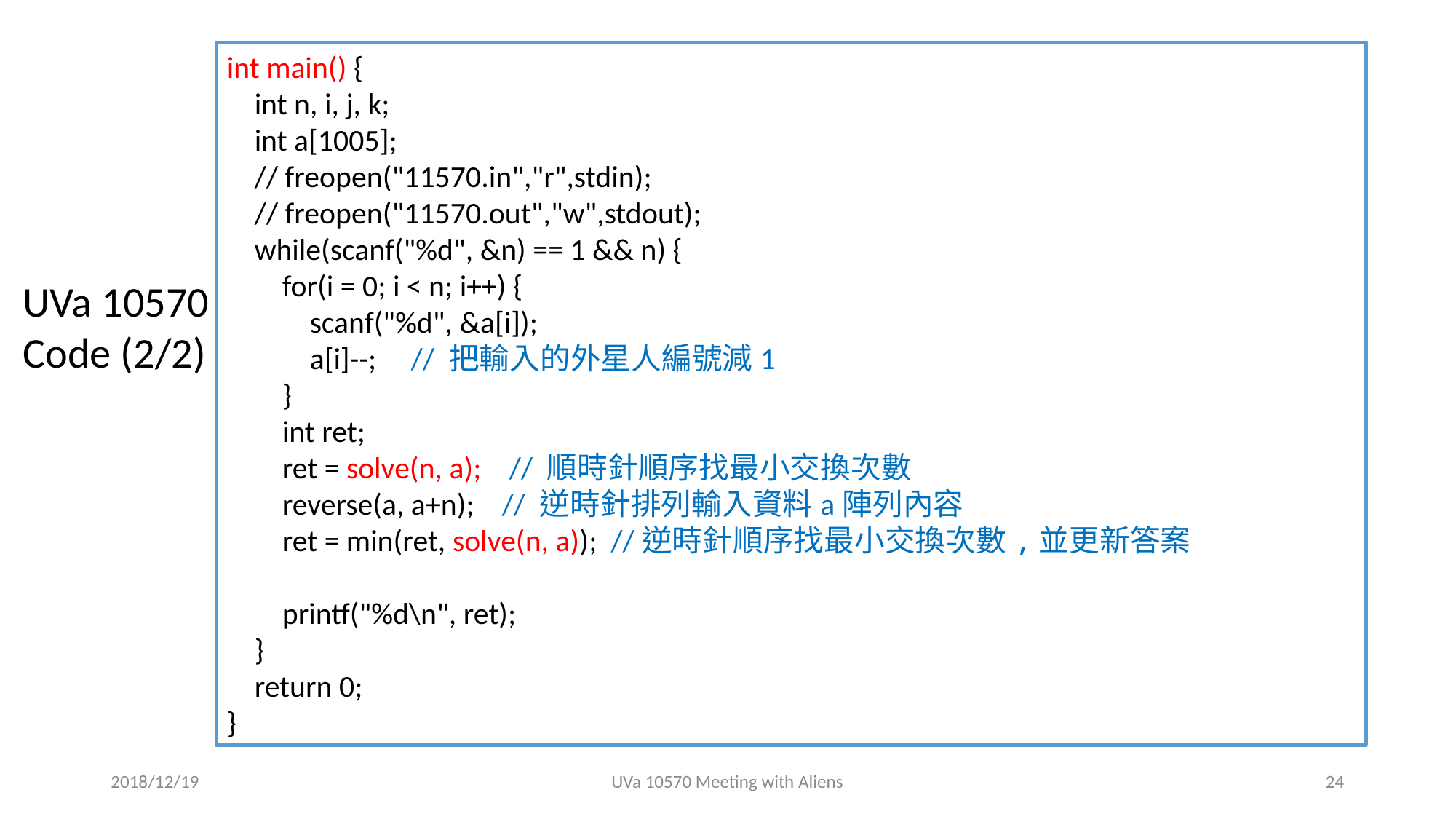

int main() {
    int n, i, j, k;
    int a[1005];
    // freopen("11570.in","r",stdin);
    // freopen("11570.out","w",stdout);
    while(scanf("%d", &n) == 1 && n) {
        for(i = 0; i < n; i++) {
            scanf("%d", &a[i]);
            a[i]--;     // 把輸入的外星人編號減1
        }
        int ret;
        ret = solve(n, a);    // 順時針順序找最小交換次數
        reverse(a, a+n);    // 逆時針排列輸入資料a陣列內容
        ret = min(ret, solve(n, a));  //逆時針順序找最小交換次數,並更新答案

        printf("%d\n", ret);
    }
    return 0;
}
UVa 10570 Code (2/2)
2018/12/19
UVa 10570 Meeting with Aliens
24